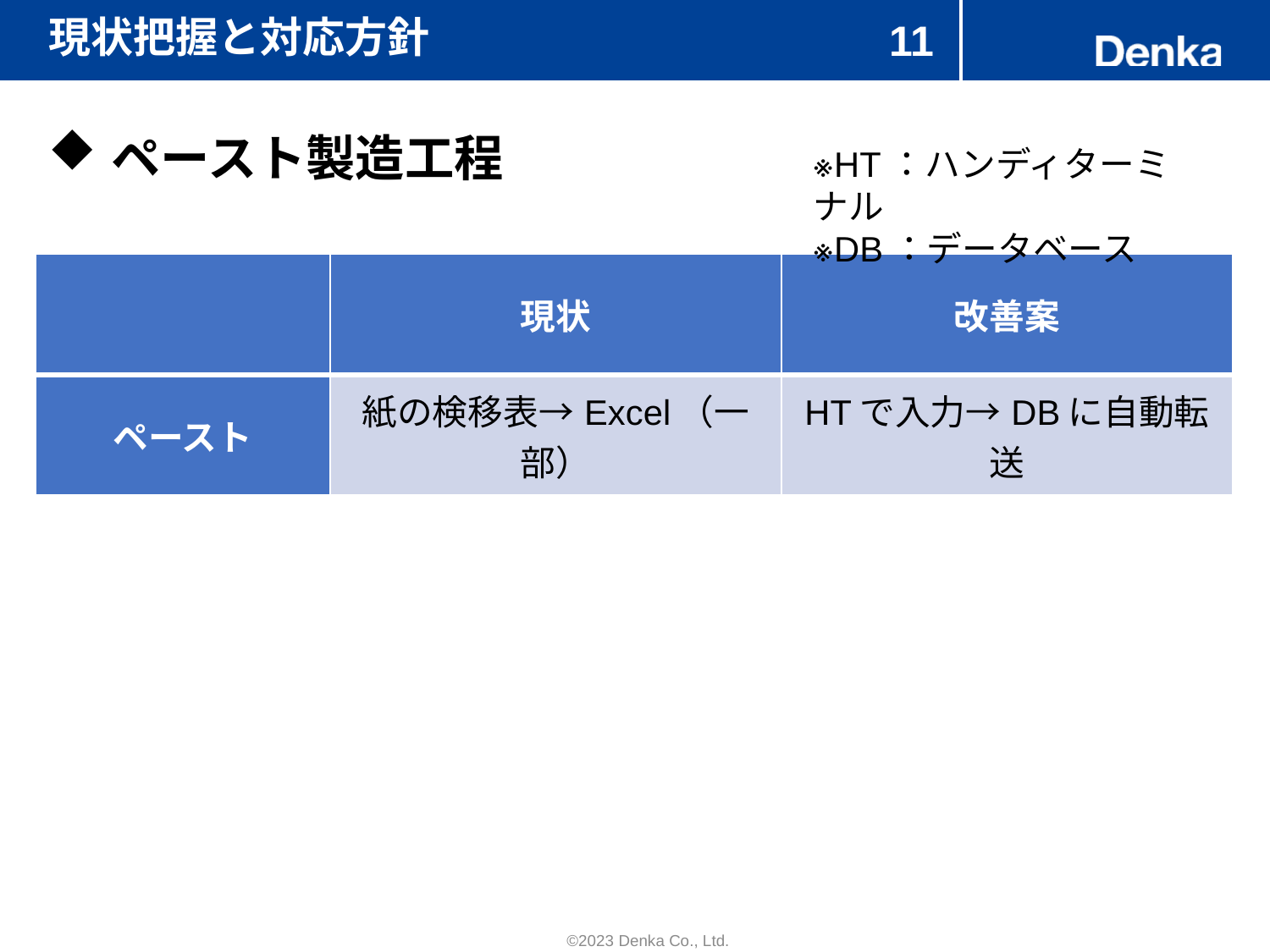

# 現状把握と対応方針
11
ペースト製造工程
※HT：ハンディターミナル
※DB：データベース
|  | 現状 | 改善案 |
| --- | --- | --- |
| ペースト | 紙の検移表→Excel（一部） | HTで入力→DBに自動転送 |